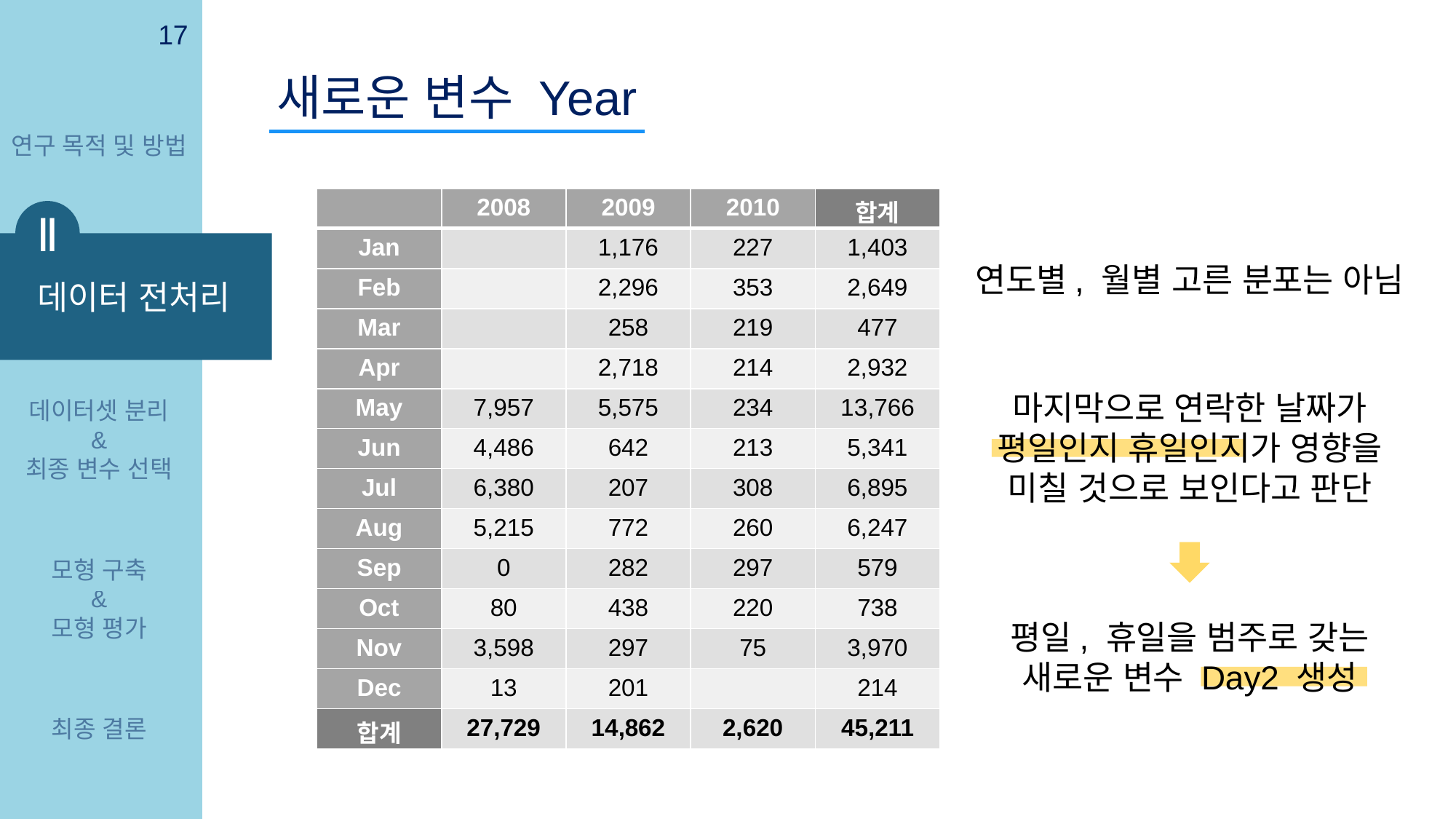

17
새로운 변수 Year
연구 목적 및 방법
|  | 2008 | 2009 | 2010 | 합계 |
| --- | --- | --- | --- | --- |
| Jan |  | 1,176 | 227 | 1,403 |
| Feb |  | 2,296 | 353 | 2,649 |
| Mar |  | 258 | 219 | 477 |
| Apr |  | 2,718 | 214 | 2,932 |
| May | 7,957 | 5,575 | 234 | 13,766 |
| Jun | 4,486 | 642 | 213 | 5,341 |
| Jul | 6,380 | 207 | 308 | 6,895 |
| Aug | 5,215 | 772 | 260 | 6,247 |
| Sep | 0 | 282 | 297 | 579 |
| Oct | 80 | 438 | 220 | 738 |
| Nov | 3,598 | 297 | 75 | 3,970 |
| Dec | 13 | 201 |  | 214 |
| 합계 | 27,729 | 14,862 | 2,620 | 45,211 |
Ⅱ
데이터 전처리
연도별, 월별 고른 분포는 아님
마지막으로 연락한 날짜가
평일인지 휴일인지가 영향을
미칠 것으로 보인다고 판단
데이터셋 분리
&
최종 변수 선택

모형 구축
&
모형 평가
평일, 휴일을 범주로 갖는
새로운 변수 Day2 생성

최종 결론